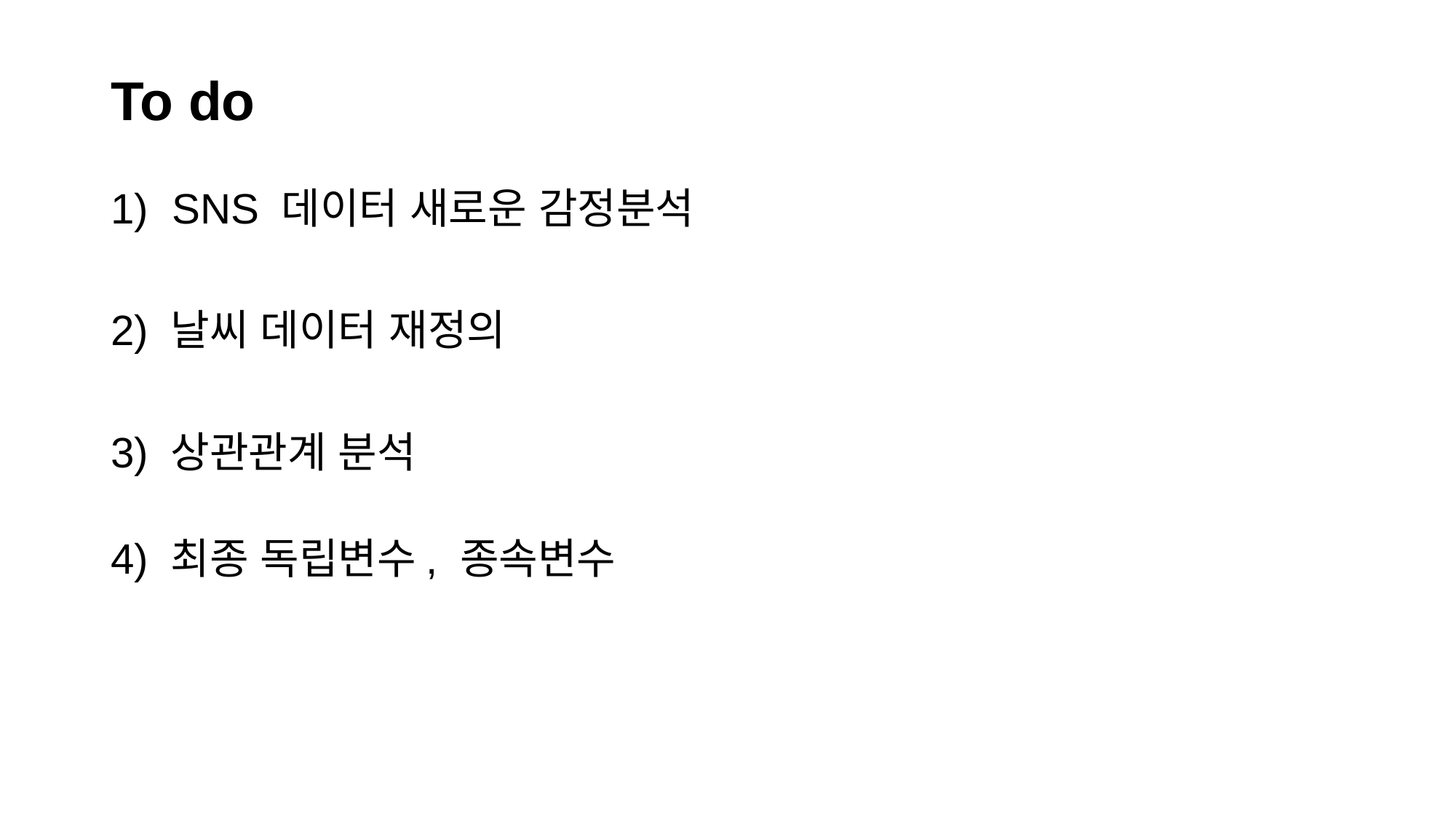

# To do
SNS 데이터 새로운 감정분석

2) 날씨 데이터 재정의

3) 상관관계 분석
4) 최종 독립변수, 종속변수